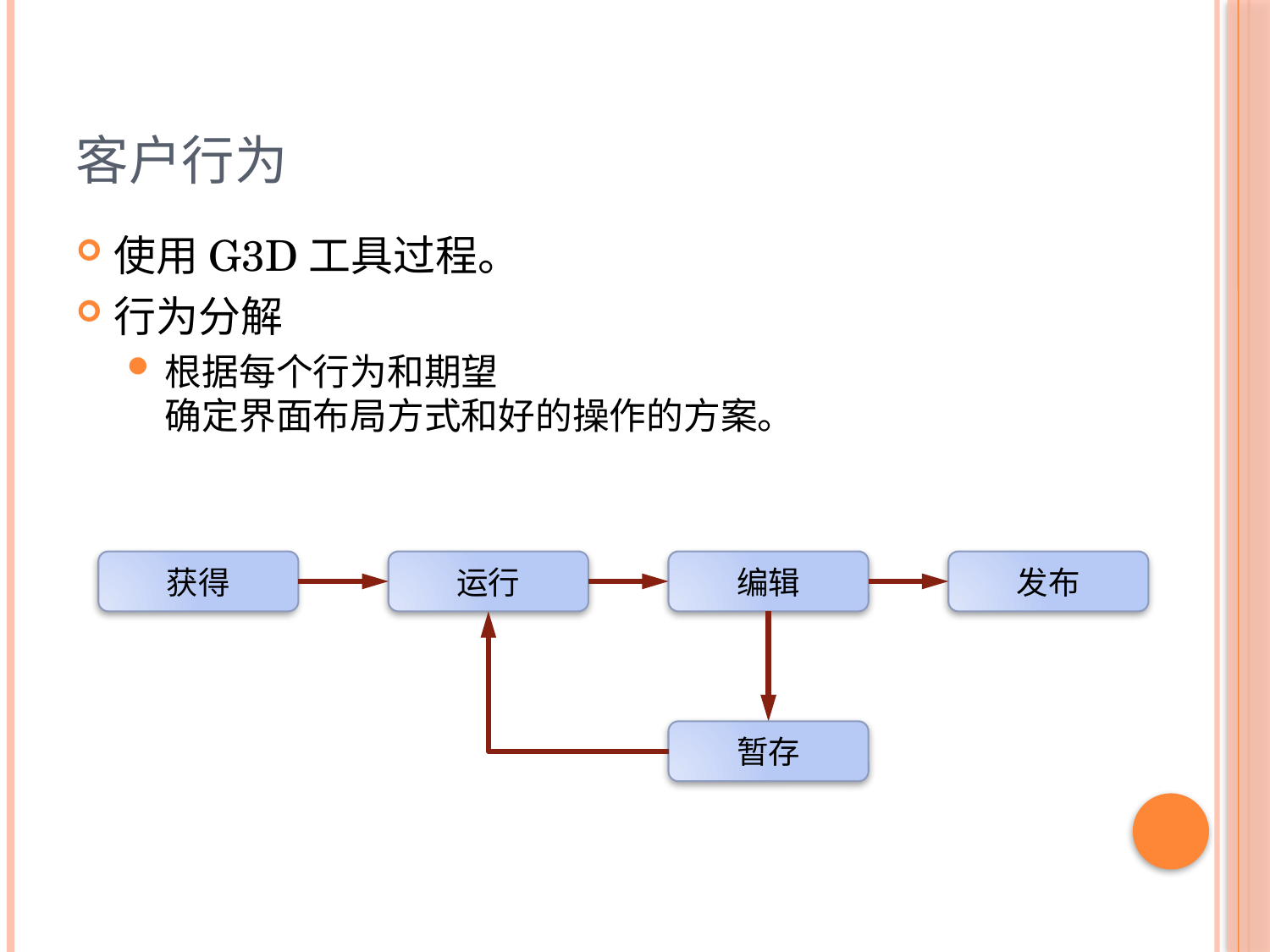

# 客户行为
使用G3D工具过程。
行为分解
根据每个行为和期望
确定界面布局方式和好的操作的方案。

获得
运行
编辑
发布
暂存